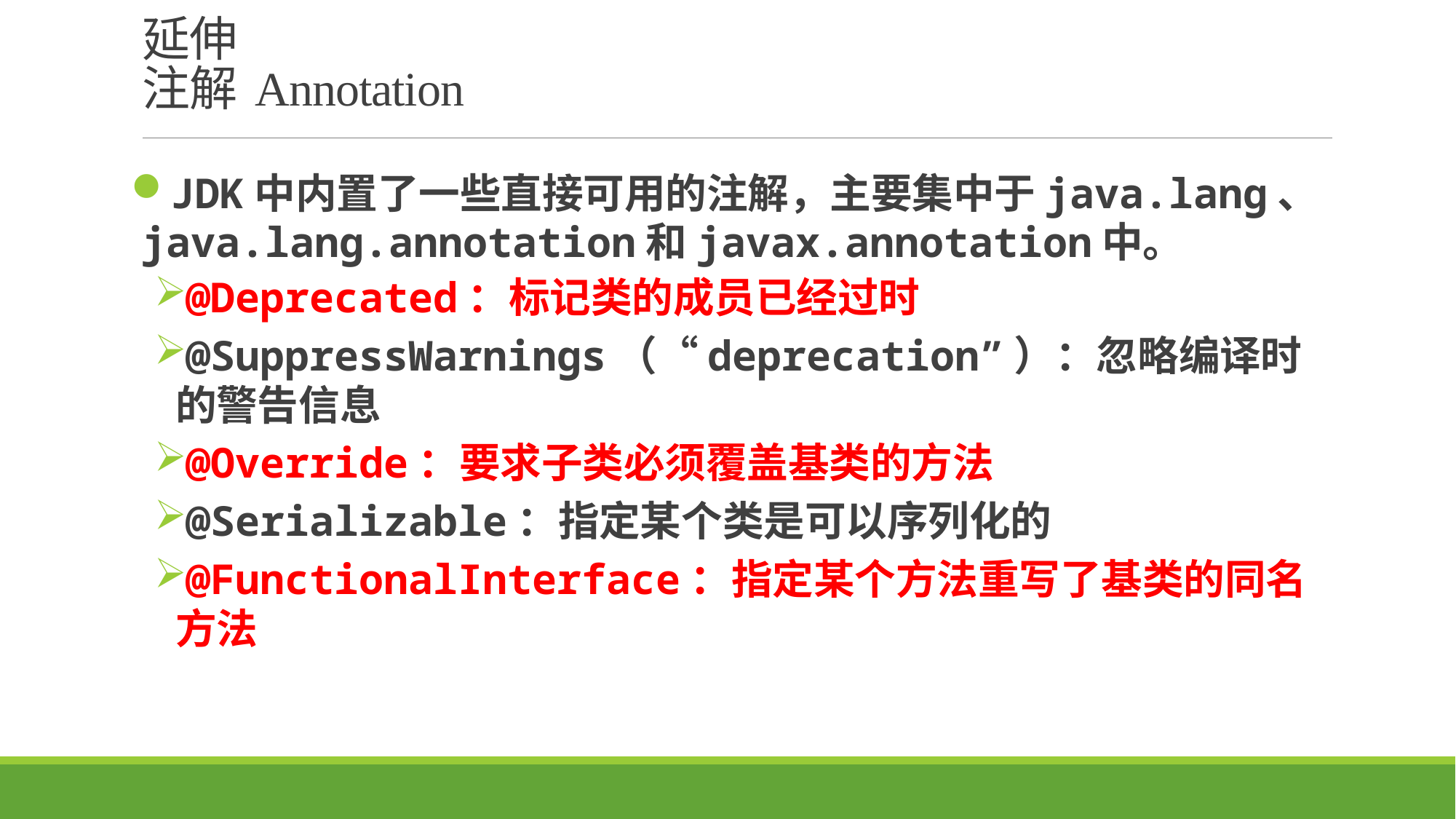

# 延伸 注解 Annotation
JDK中内置了一些直接可用的注解，主要集中于java.lang、java.lang.annotation和javax.annotation中。
@Deprecated：标记类的成员已经过时
@SuppressWarnings（“deprecation”）：忽略编译时的警告信息
@Override：要求子类必须覆盖基类的方法
@Serializable：指定某个类是可以序列化的
@FunctionalInterface：指定某个方法重写了基类的同名方法